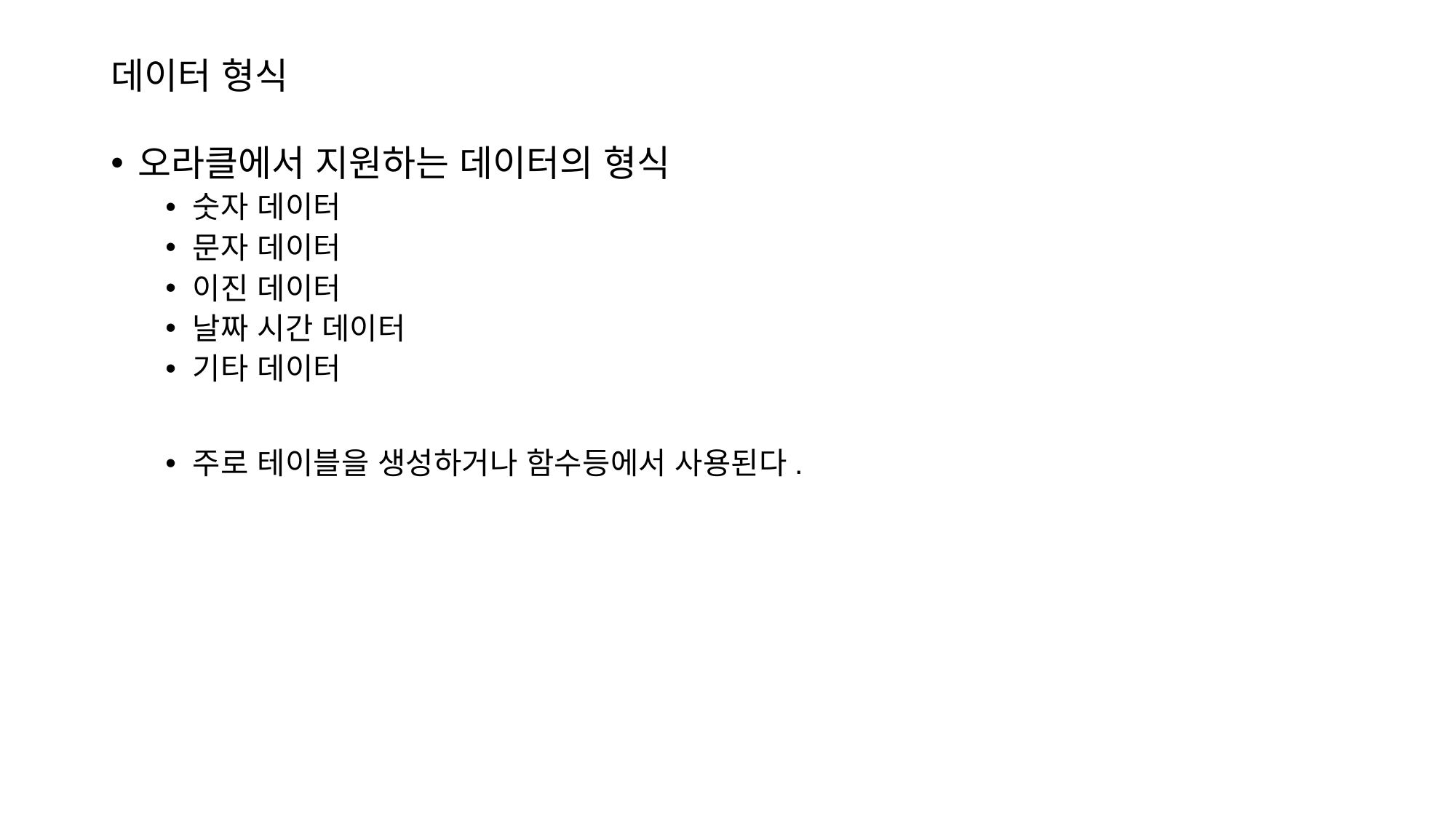

# 데이터 형식
오라클에서 지원하는 데이터의 형식
숫자 데이터
문자 데이터
이진 데이터
날짜 시간 데이터
기타 데이터

주로 테이블을 생성하거나 함수등에서 사용된다.